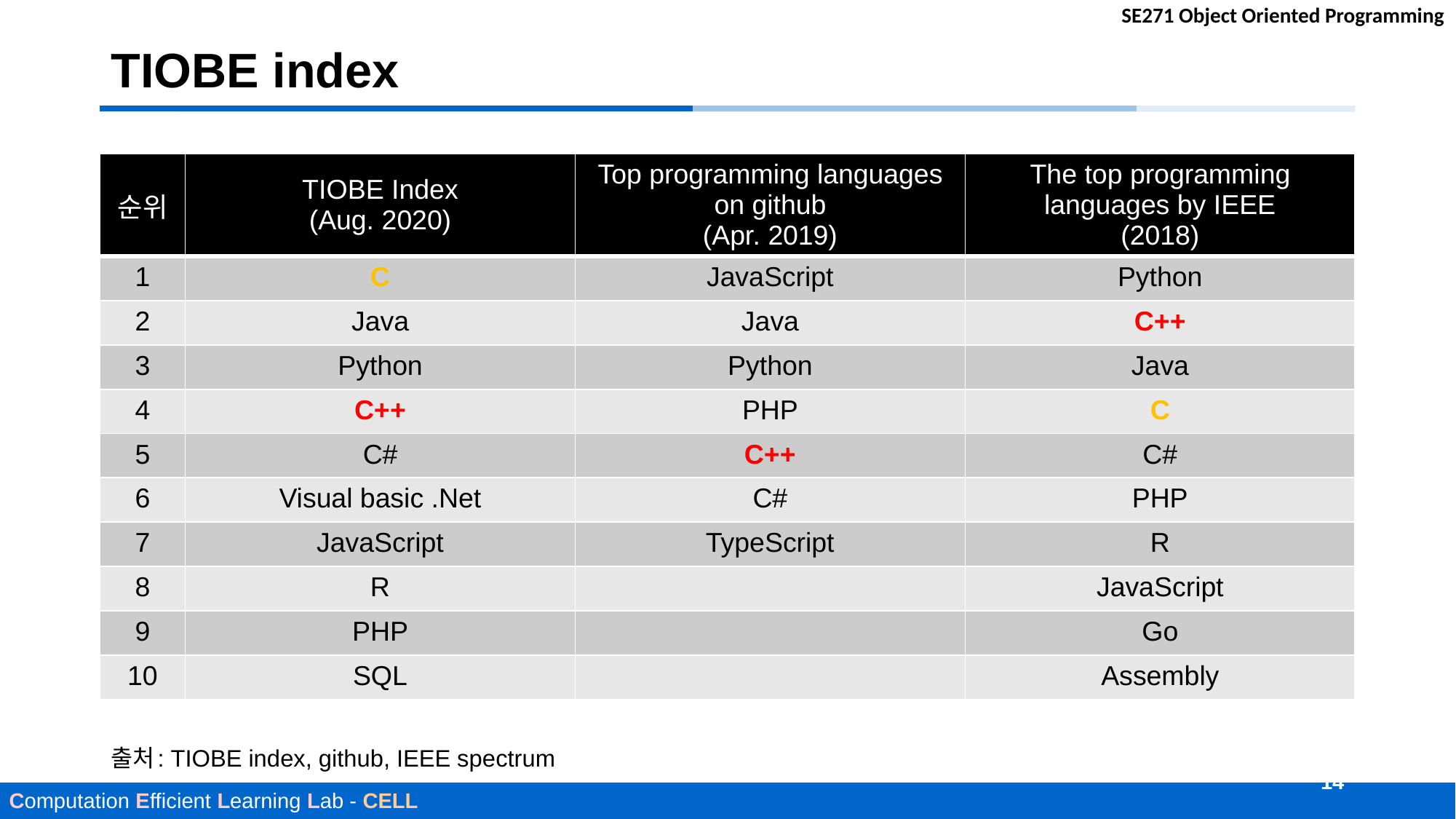

# TIOBE index
| 순위 | TIOBE Index (Aug. 2020) | Top programming languages on github (Apr. 2019) | The top programming languages by IEEE (2018) |
| --- | --- | --- | --- |
| 1 | C | JavaScript | Python |
| 2 | Java | Java | C++ |
| 3 | Python | Python | Java |
| 4 | C++ | PHP | C |
| 5 | C# | C++ | C# |
| 6 | Visual basic .Net | C# | PHP |
| 7 | JavaScript | TypeScript | R |
| 8 | R |  | JavaScript |
| 9 | PHP |  | Go |
| 10 | SQL |  | Assembly |
출처: TIOBE index, github, IEEE spectrum

14